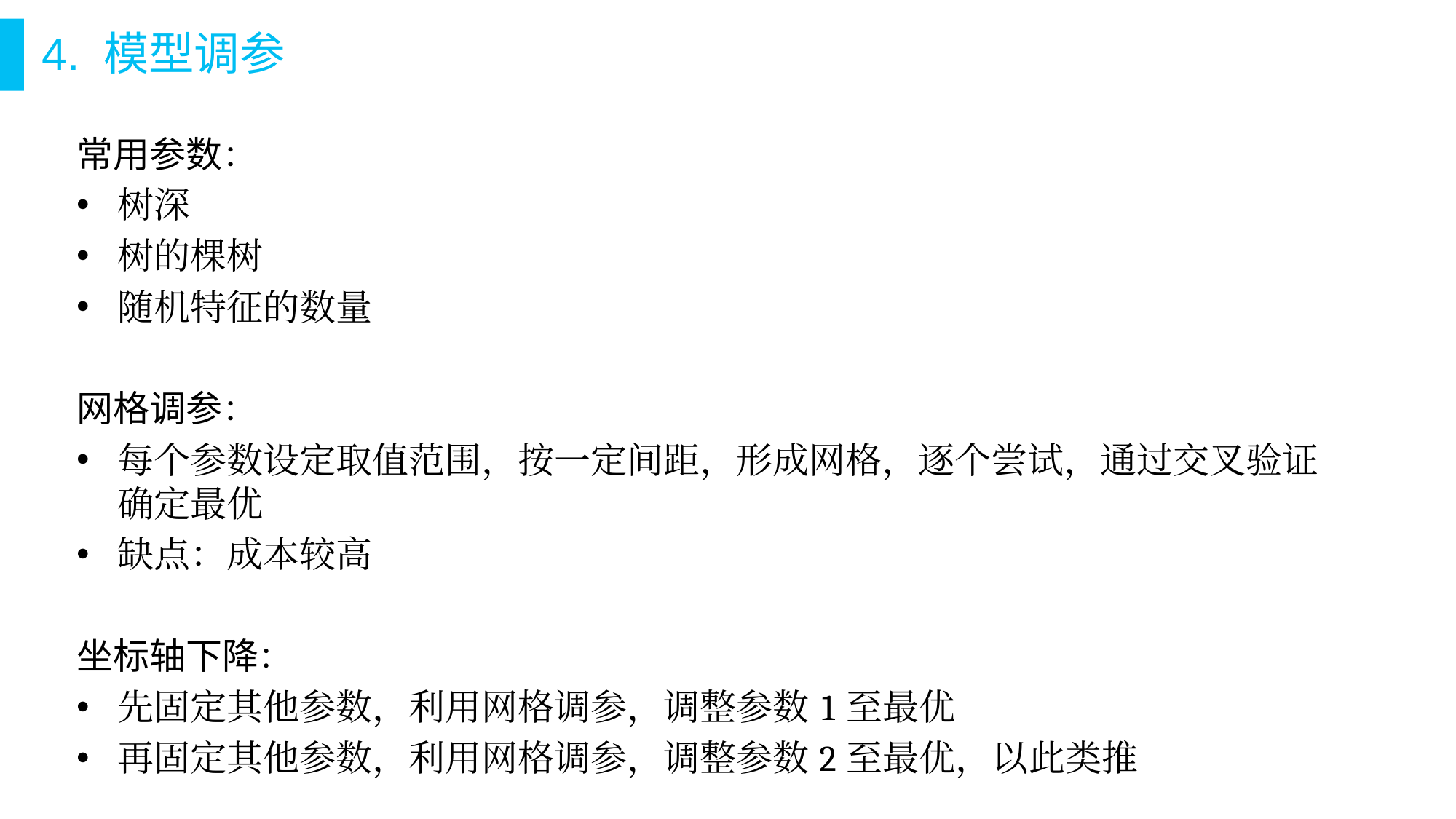

# 4. 模型调参
常用参数：
树深
树的棵树
随机特征的数量

网格调参：
每个参数设定取值范围，按一定间距，形成网格，逐个尝试，通过交叉验证确定最优
缺点：成本较高

坐标轴下降：
先固定其他参数，利用网格调参，调整参数1至最优
再固定其他参数，利用网格调参，调整参数2至最优，以此类推